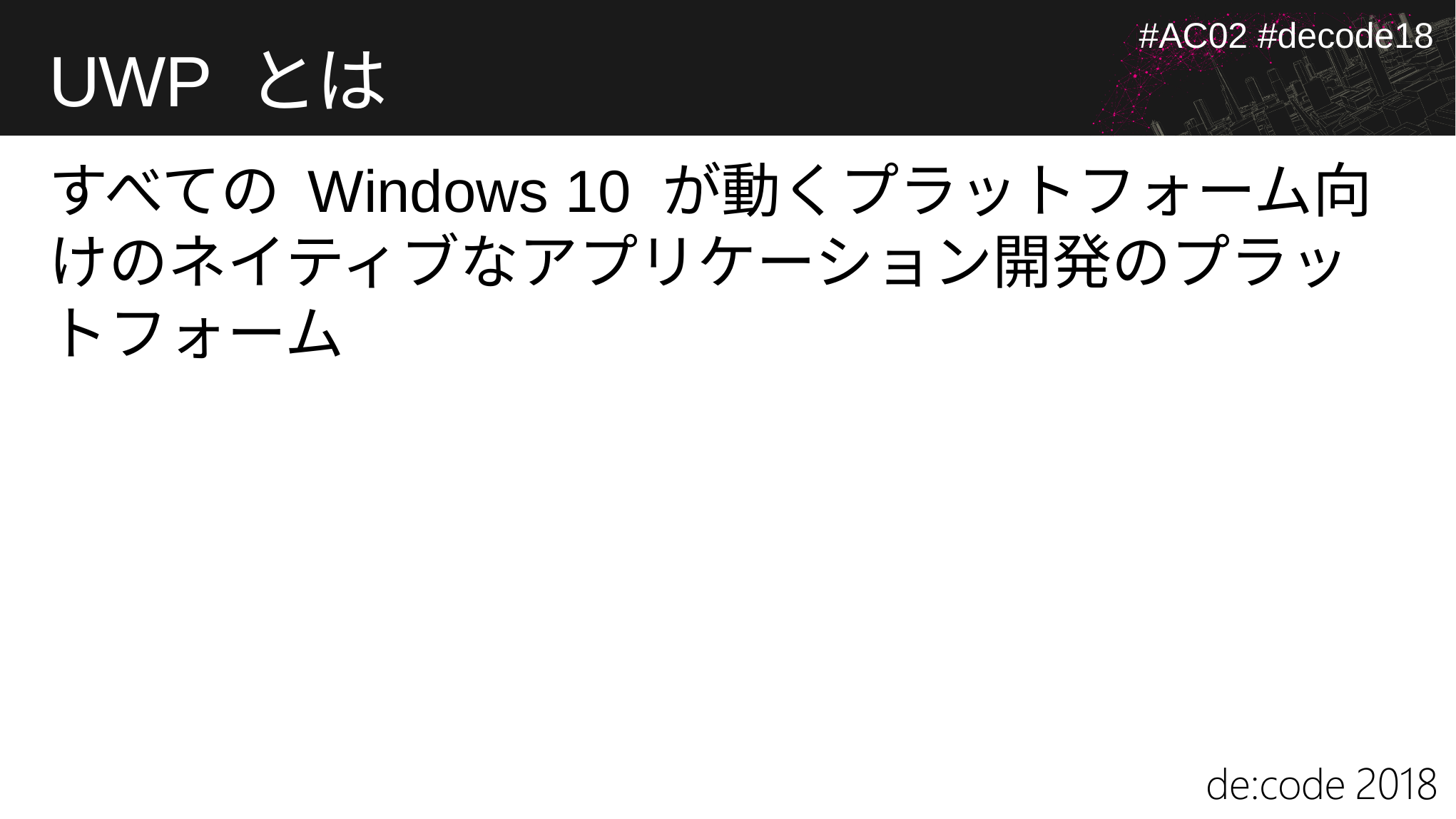

# UWP とは
すべての Windows 10 が動くプラットフォーム向けのネイティブなアプリケーション開発のプラットフォーム